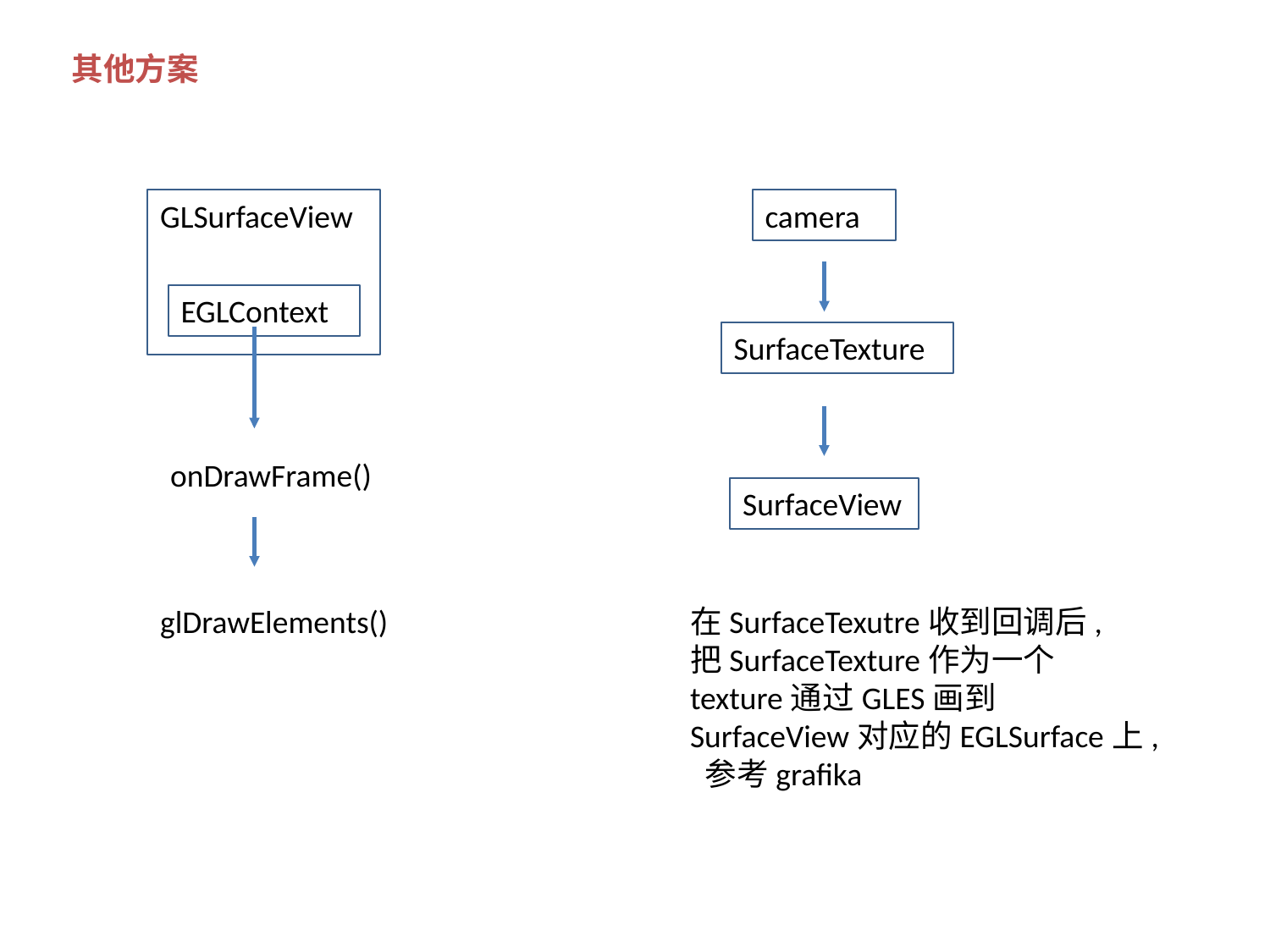

其他方案
GLSurfaceView

camera
EGLContext
SurfaceTexture
onDrawFrame()
SurfaceView
glDrawElements()
在SurfaceTexutre收到回调后,
把SurfaceTexture作为一个texture通过GLES画到SurfaceView对应的EGLSurface上, 参考grafika